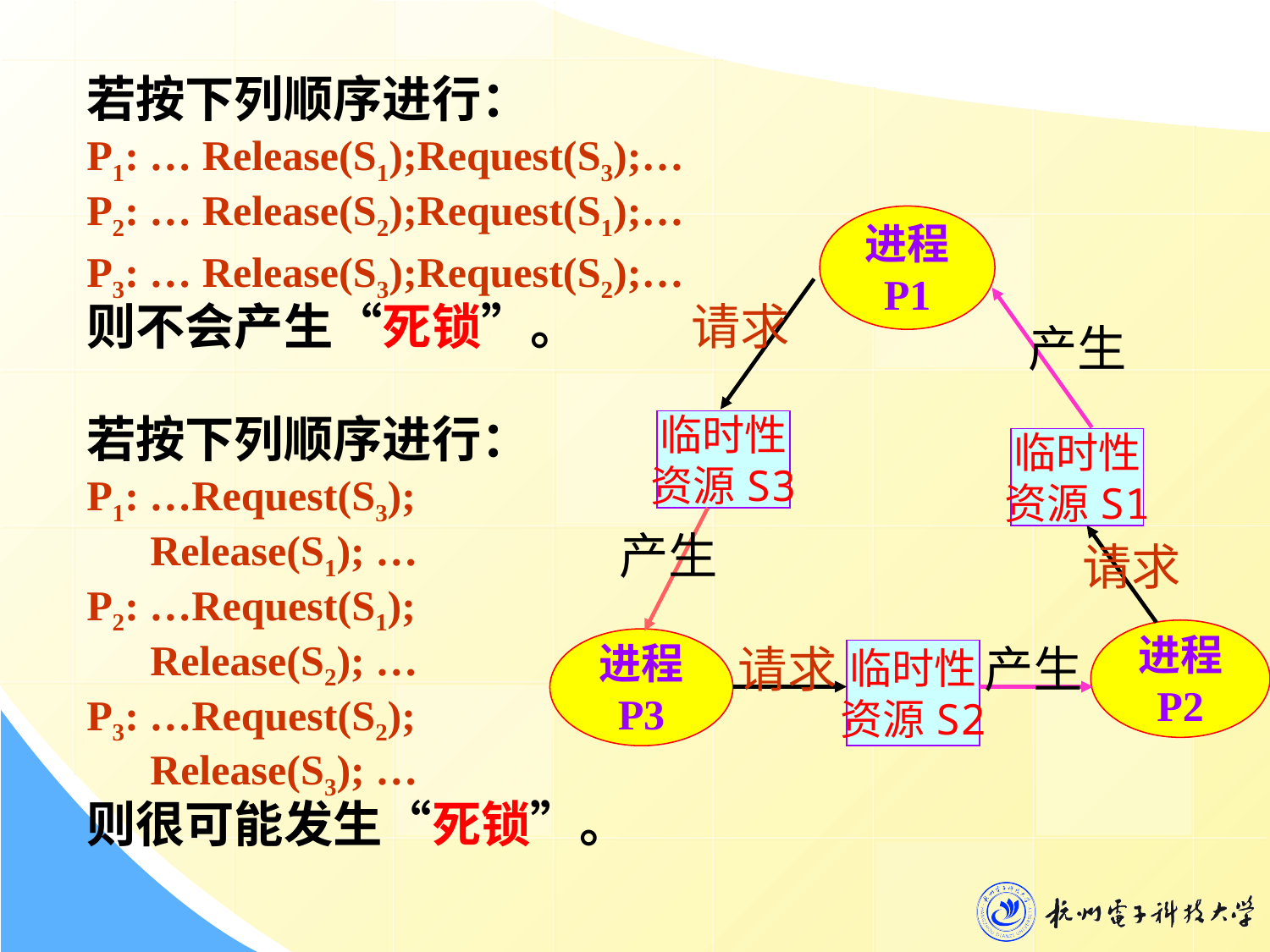

若按下列顺序进行：
P1: … Release(S1);Request(S3);…
P2: … Release(S2);Request(S1);…
P3: … Release(S3);Request(S2);…
则不会产生“死锁”。

若按下列顺序进行：
P1: …Request(S3);
      Release(S1); …
P2: …Request(S1);
      Release(S2); …
P3: …Request(S2);
      Release(S3); …
则很可能发生“死锁”。
进程
P1
进程
P2
进程
P3

请求

产生
临时性
资源S3
临时性
资源S1
临时性
资源S2

产生

请求
请求

产生